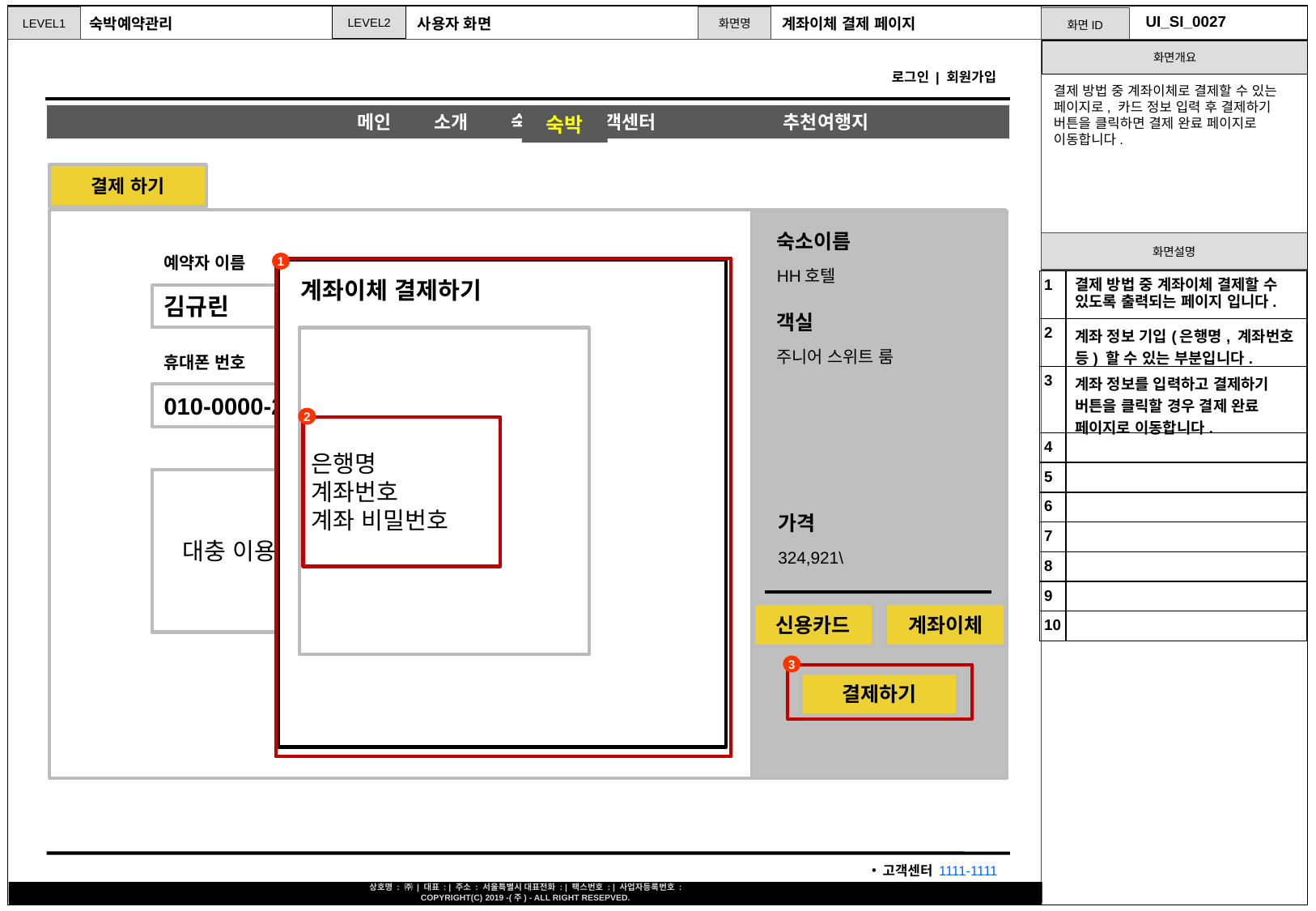

UI_SI_0027
숙박예약관리
사용자 화면
계좌이체 결제 페이지
결제 방법 중 계좌이체로 결제할 수 있는 페이지로, 카드 정보 입력 후 결제하기 버튼을 클릭하면 결제 완료 페이지로 이동합니다.
숙박
결제 하기

숙소이름
예약자 이름
1

HH호텔
계좌이체 결제하기
| 1 | 결제 방법 중 계좌이체 결제할 수 있도록 출력되는 페이지 입니다. |
| --- | --- |
| 2 | 계좌 정보 기입(은행명, 계좌번호 등) 할 수 있는 부분입니다. |
| 3 | 계좌 정보를 입력하고 결제하기 버튼을 클릭할 경우 결제 완료 페이지로 이동합니다. |
| 4 |  |
| 5 |  |
| 6 |  |
| 7 |  |
| 8 |  |
| 9 |  |
| 10 |  |
김규린
객실
은행명
계좌번호
계좌 비밀번호
주니어 스위트 룸
휴대폰 번호
010-0000-2222
2

 대충 이용약관 동의 내용에 체크하는 기능
가격
324,921\
계좌이체
신용카드
3

결제하기